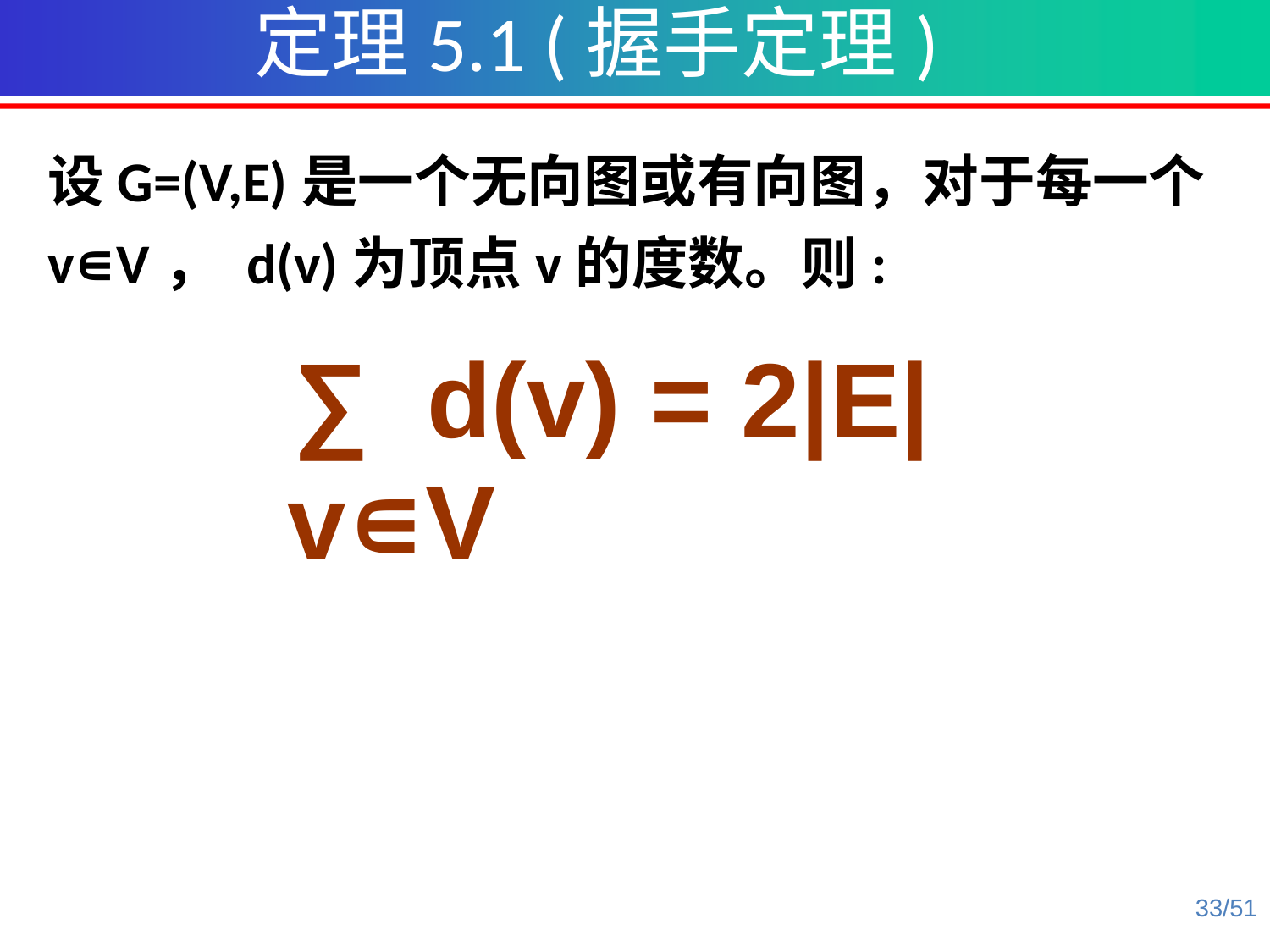

定理5.1 (握手定理)
设G=(V,E)是一个无向图或有向图，对于每一个v∊V， d(v)为顶点v的度数。则:
∑  d(v) = 2|E|
v∊V
33/51